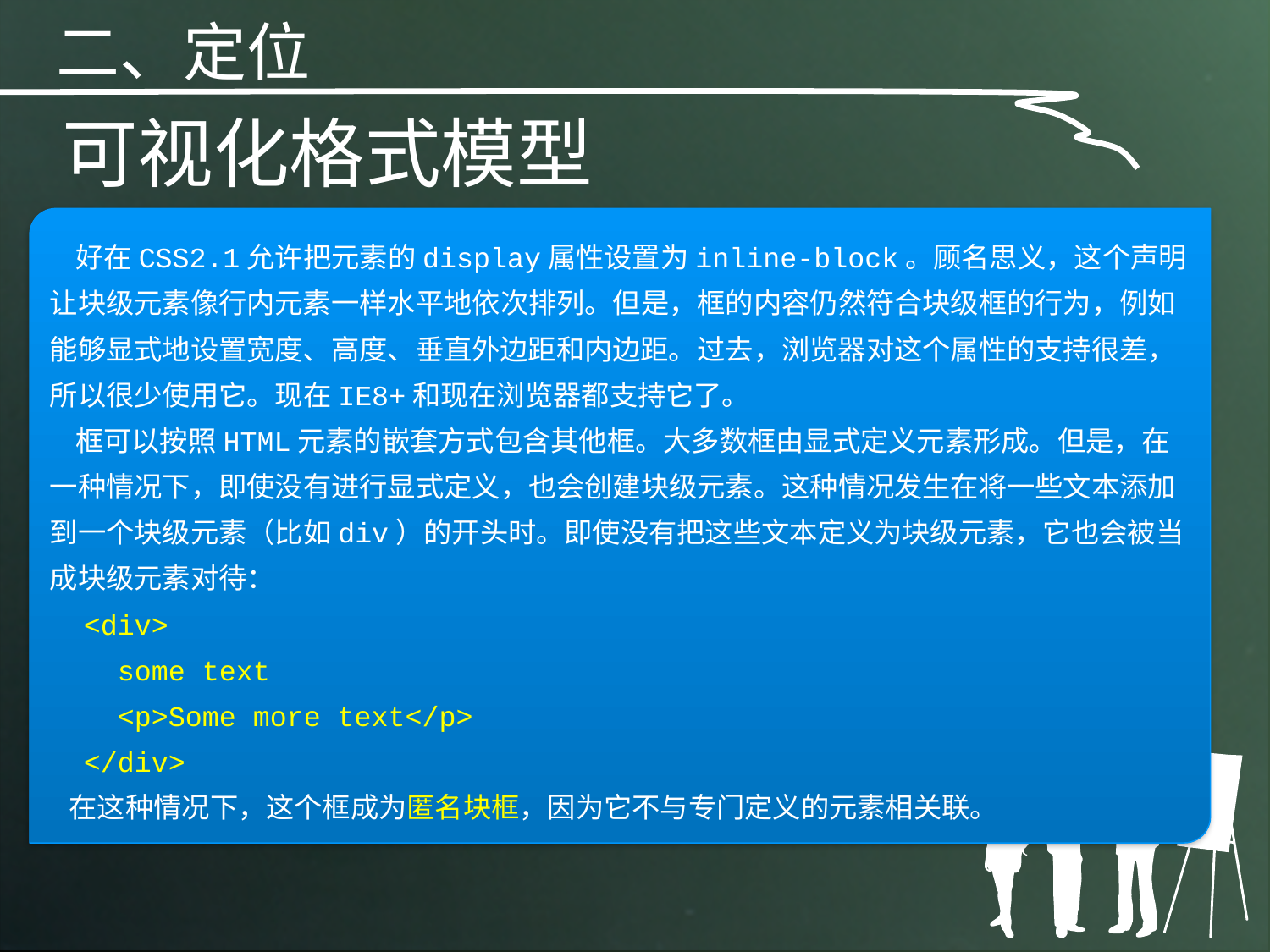

二、定位

可视化格式模型
   好在CSS2.1允许把元素的display属性设置为inline-block。顾名思义，这个声明让块级元素像行内元素一样水平地依次排列。但是，框的内容仍然符合块级框的行为，例如能够显式地设置宽度、高度、垂直外边距和内边距。过去，浏览器对这个属性的支持很差，所以很少使用它。现在IE8+和现在浏览器都支持它了。
   框可以按照HTML元素的嵌套方式包含其他框。大多数框由显式定义元素形成。但是，在一种情况下，即使没有进行显式定义，也会创建块级元素。这种情况发生在将一些文本添加到一个块级元素（比如div）的开头时。即使没有把这些文本定义为块级元素，它也会被当成块级元素对待：
  <div>
    some text
    <p>Some more text</p>
  </div>
  在这种情况下，这个框成为匿名块框，因为它不与专门定义的元素相关联。